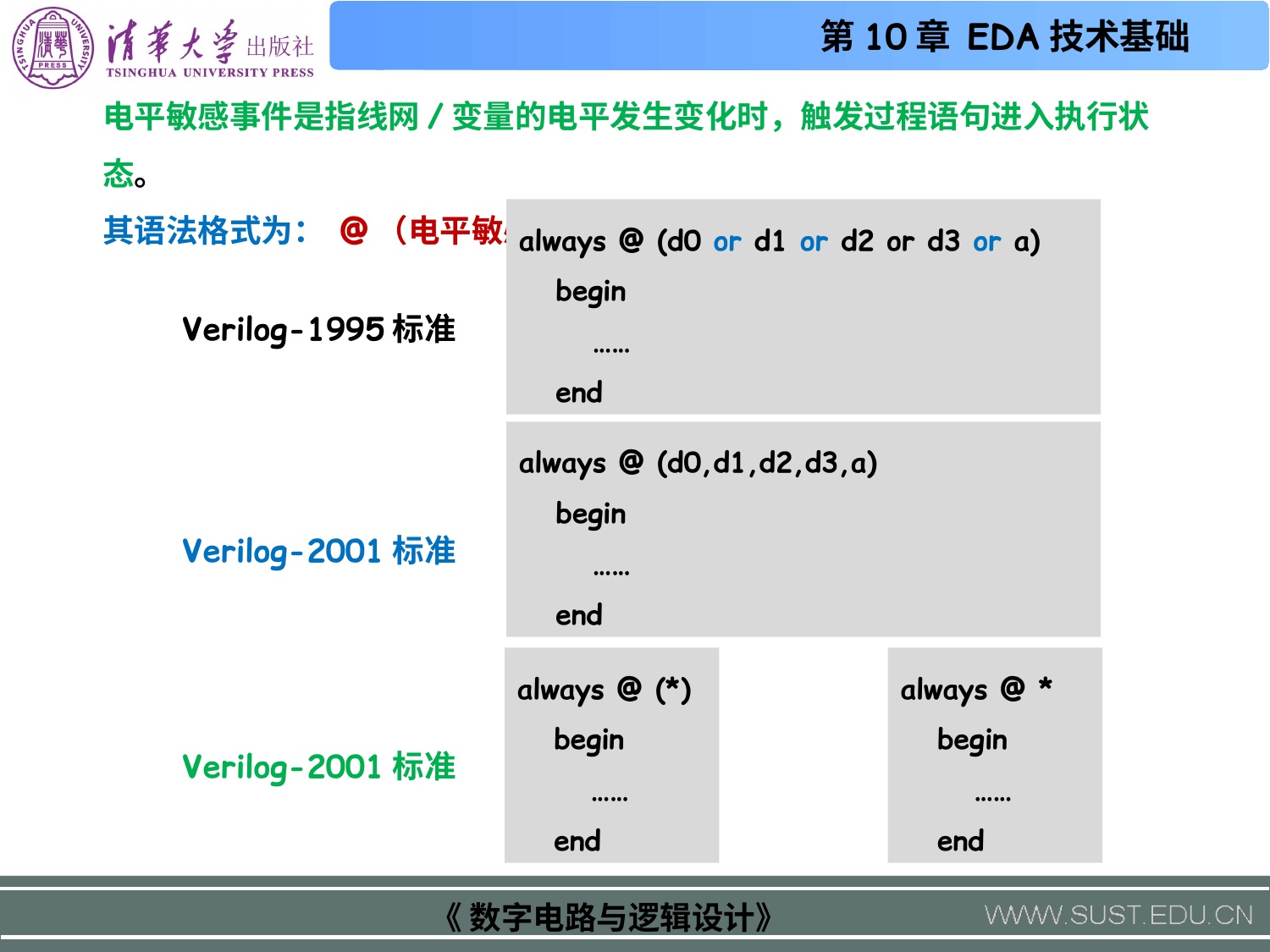

电平敏感事件是指线网/变量的电平发生变化时，触发过程语句进入执行状态。
其语法格式为： @（电平敏感量1 or … or 电平敏感量n） 语句块；
always @ (d0 or d1 or d2 or d3 or a)
   begin
      ……
   end
Verilog-1995标准
always @ (d0,d1,d2,d3,a)
   begin
      ……
   end
Verilog-2001标准
always @ (*)
   begin
      ……
   end
always @ *
   begin
      ……
   end
Verilog-2001标准